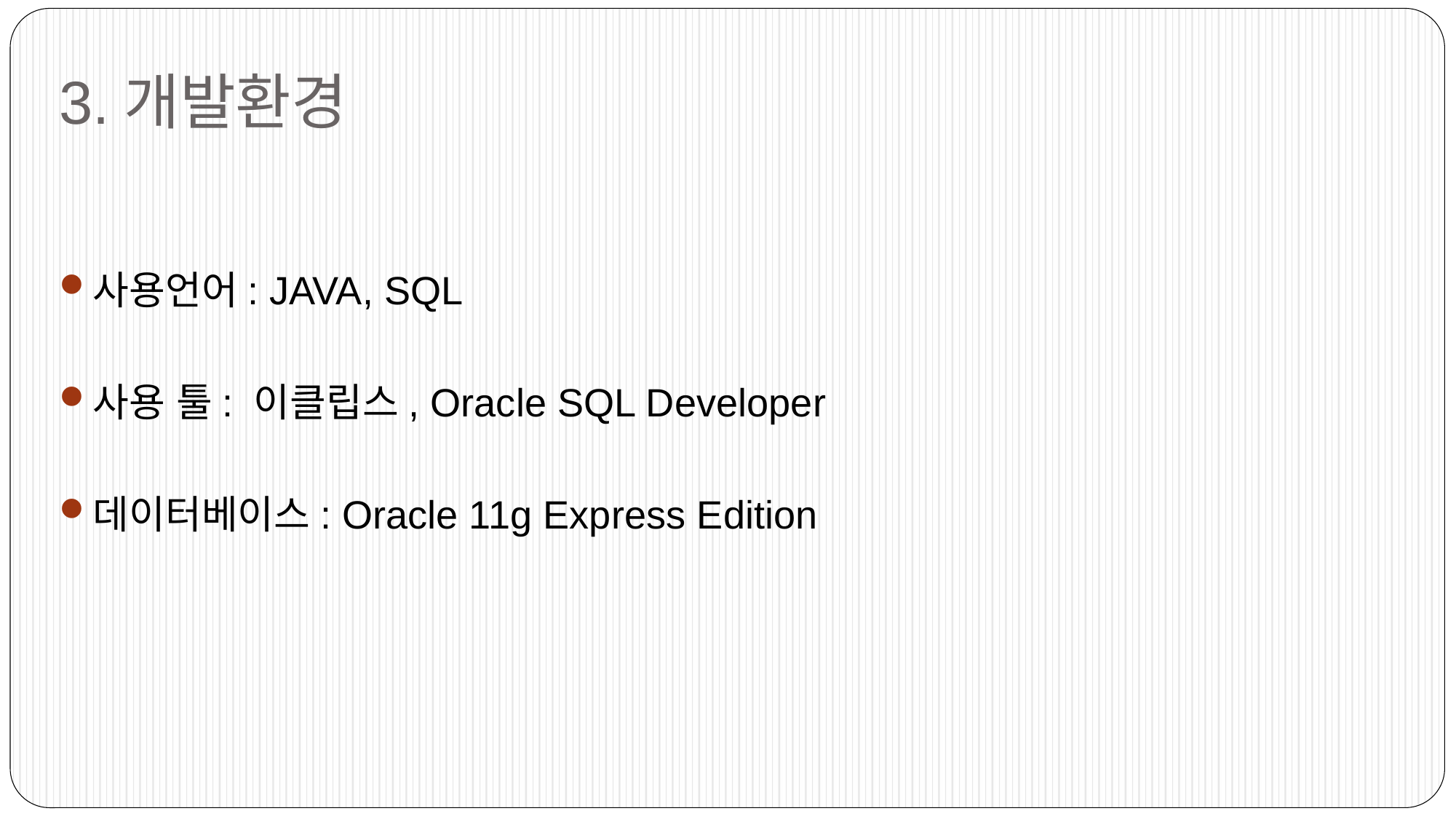

# 3.개발환경

사용언어: JAVA, SQL

사용 툴: 이클립스, Oracle SQL Developer

데이터베이스: Oracle 11g Express Edition